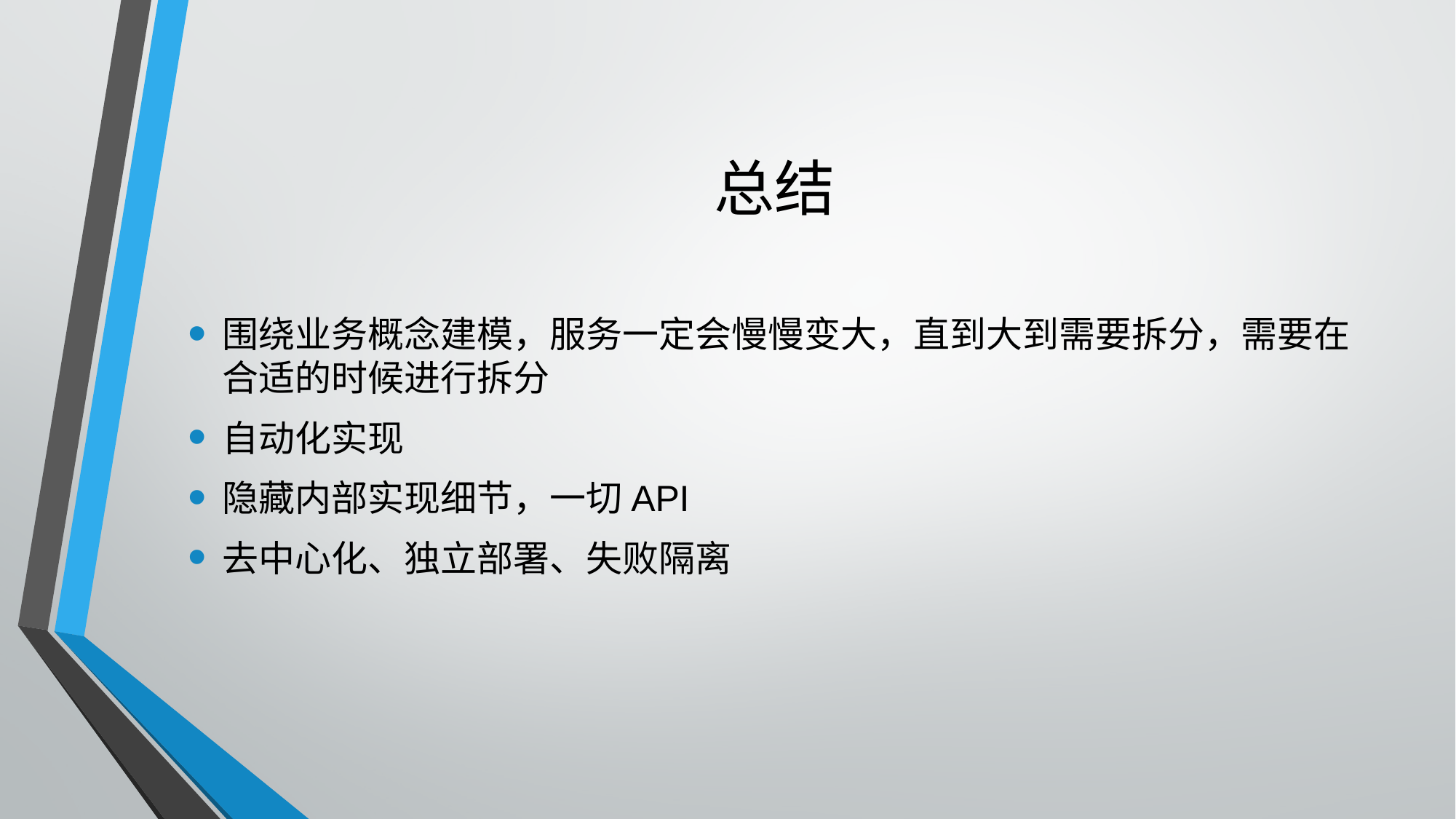

# 总结
围绕业务概念建模，服务一定会慢慢变大，直到大到需要拆分，需要在合适的时候进行拆分
自动化实现
隐藏内部实现细节，一切API
去中心化、独立部署、失败隔离